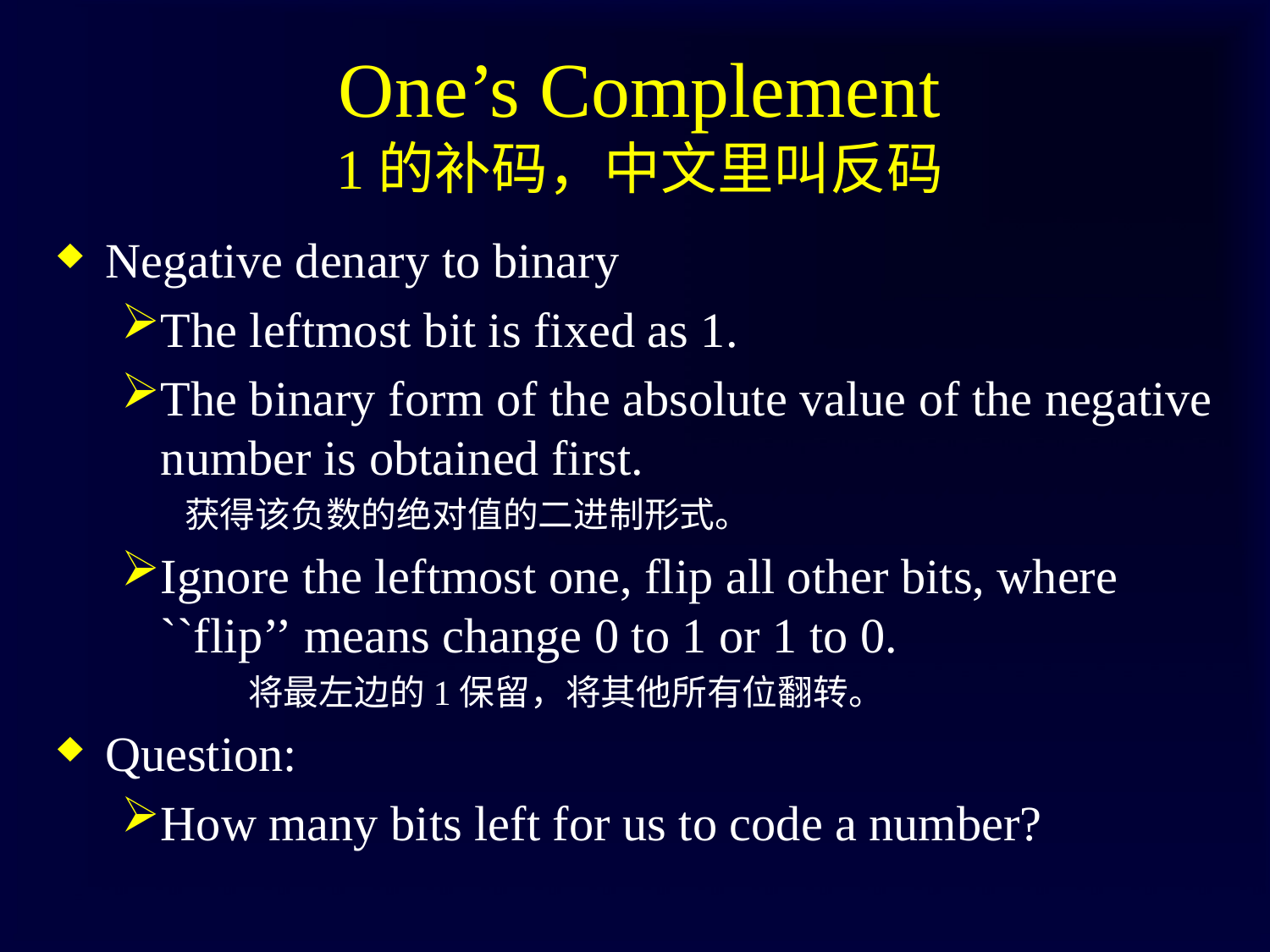

# One’s Complement 1的补码，中文里叫反码
Negative denary to binary
The leftmost bit is fixed as 1.
The binary form of the absolute value of the negative number is obtained first.
获得该负数的绝对值的二进制形式。
Ignore the leftmost one, flip all other bits, where ``flip’’ means change 0 to 1 or 1 to 0.
	将最左边的1保留，将其他所有位翻转。
Question:
How many bits left for us to code a number?